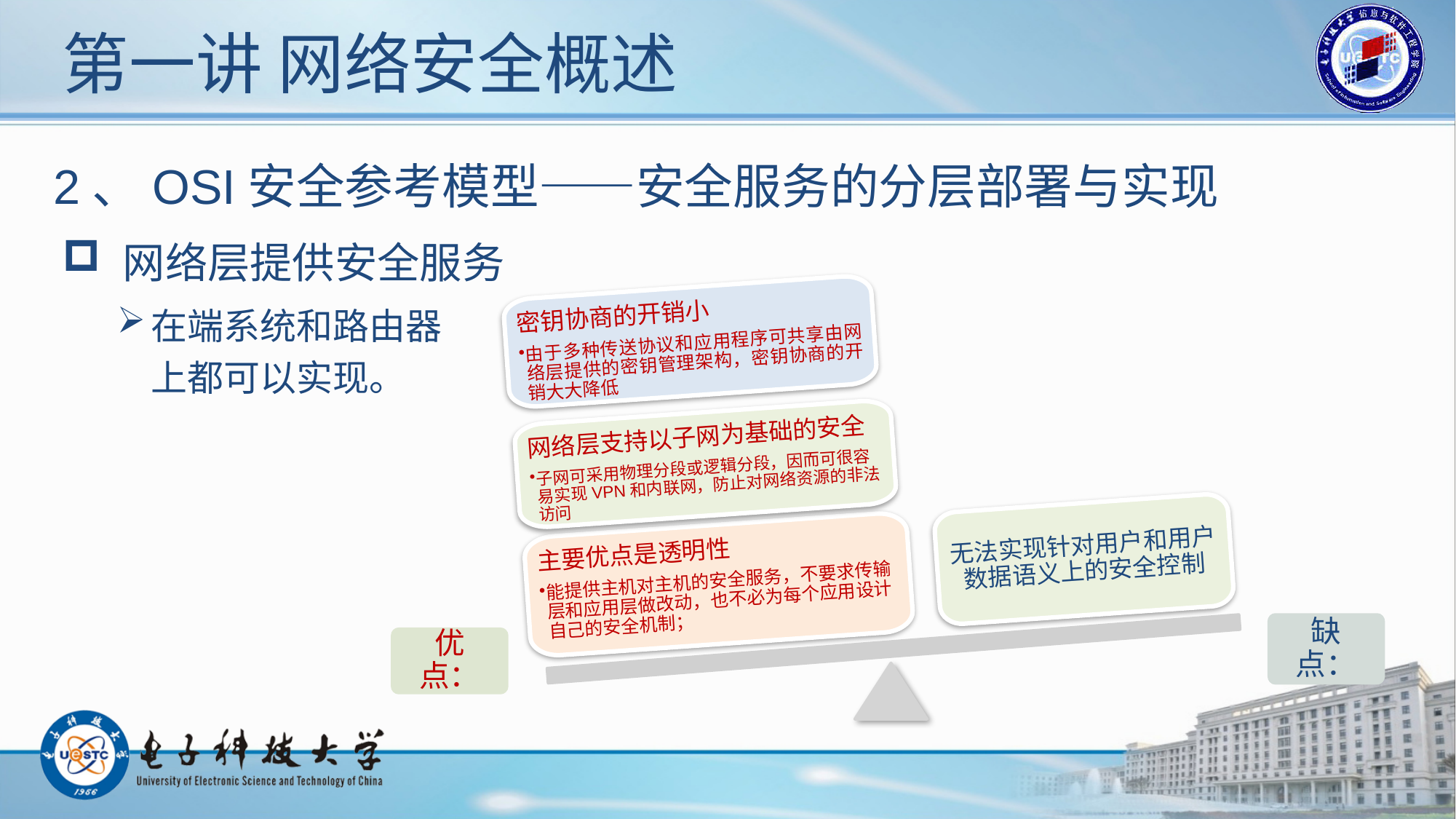

# 第一讲 网络安全概述
2、OSI安全参考模型——安全服务的分层部署与实现
 网络层提供安全服务
在端系统和路由器
上都可以实现。

密钥协商的开销小
由于多种传送协议和应用程序可共享由网络层提供的密钥管理架构，密钥协商的开销大大降低
网络层支持以子网为基础的安全
子网可采用物理分段或逻辑分段，因而可很容易实现VPN和内联网，防止对网络资源的非法访问
无法实现针对用户和用户数据语义上的安全控制
主要优点是透明性
能提供主机对主机的安全服务，不要求传输层和应用层做改动，也不必为每个应用设计自己的安全机制；
缺点：
优点：